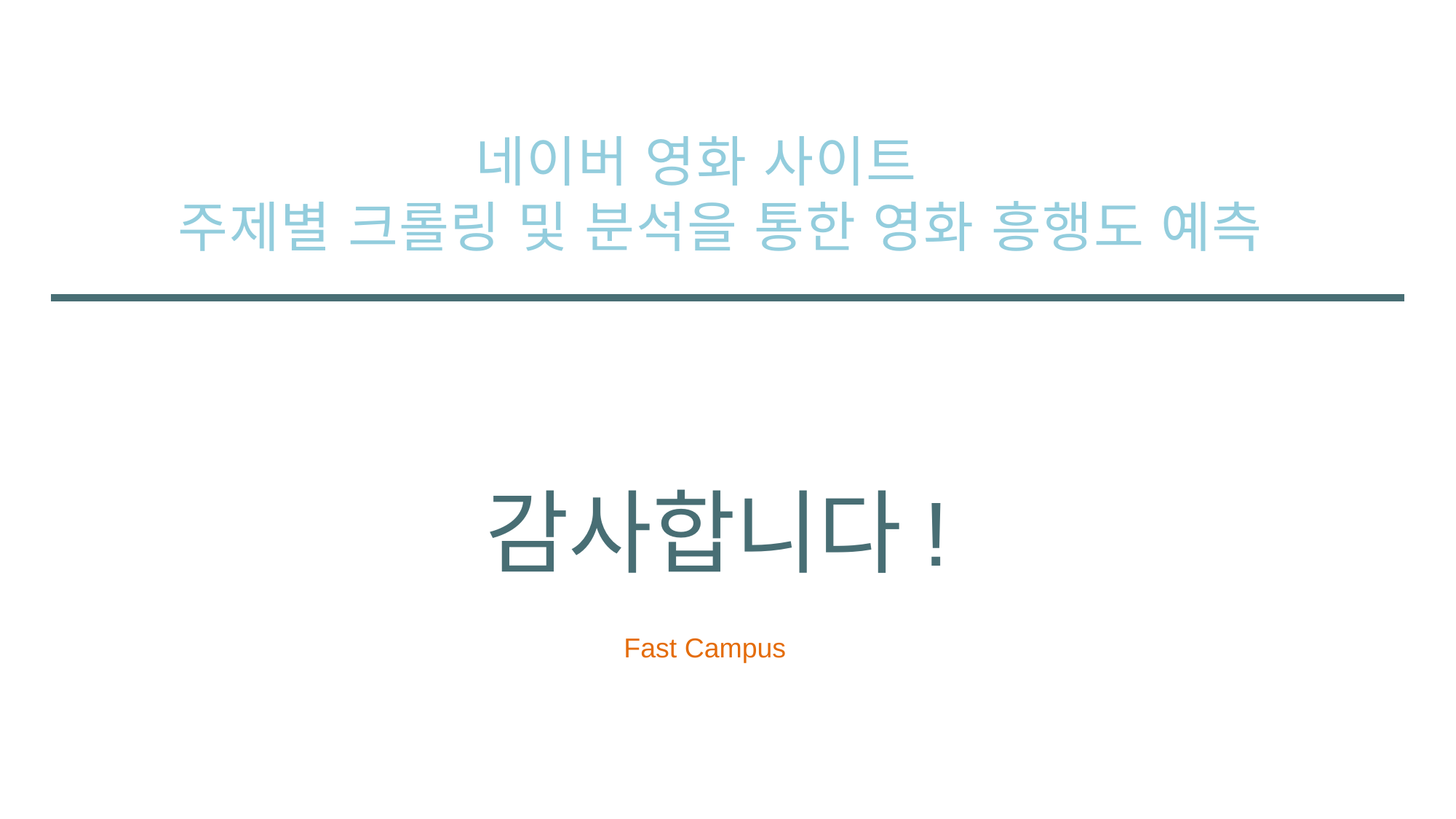

# 네이버 영화 사이트 주제별 크롤링 및 분석을 통한 영화 흥행도 예측

감사합니다!

Fast Campus